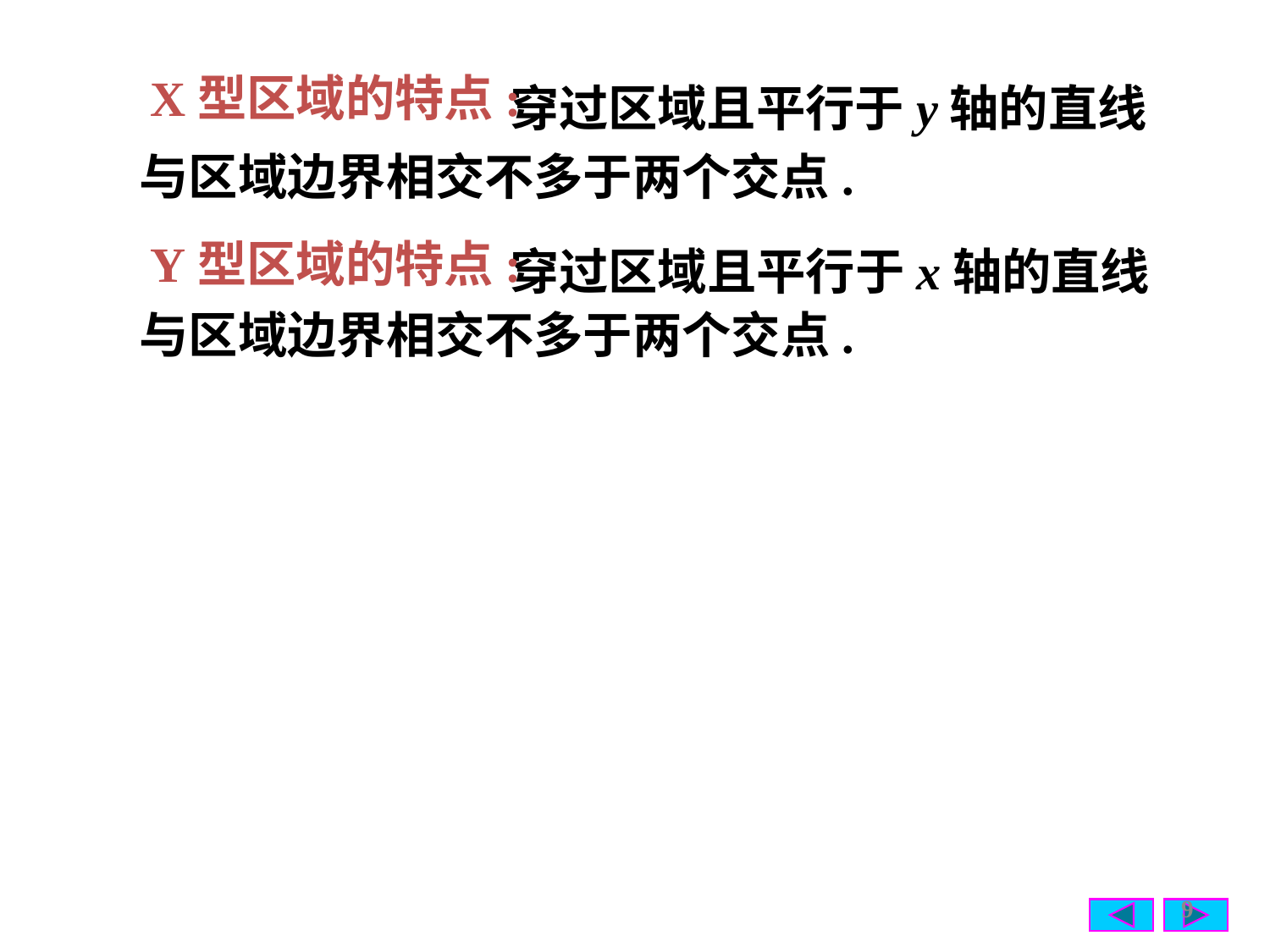

穿过区域且平行于y轴的直线
X型区域的特点:
与区域边界相交不多于两个交点.
穿过区域且平行于x轴的直线
Y型区域的特点:
与区域边界相交不多于两个交点.
9